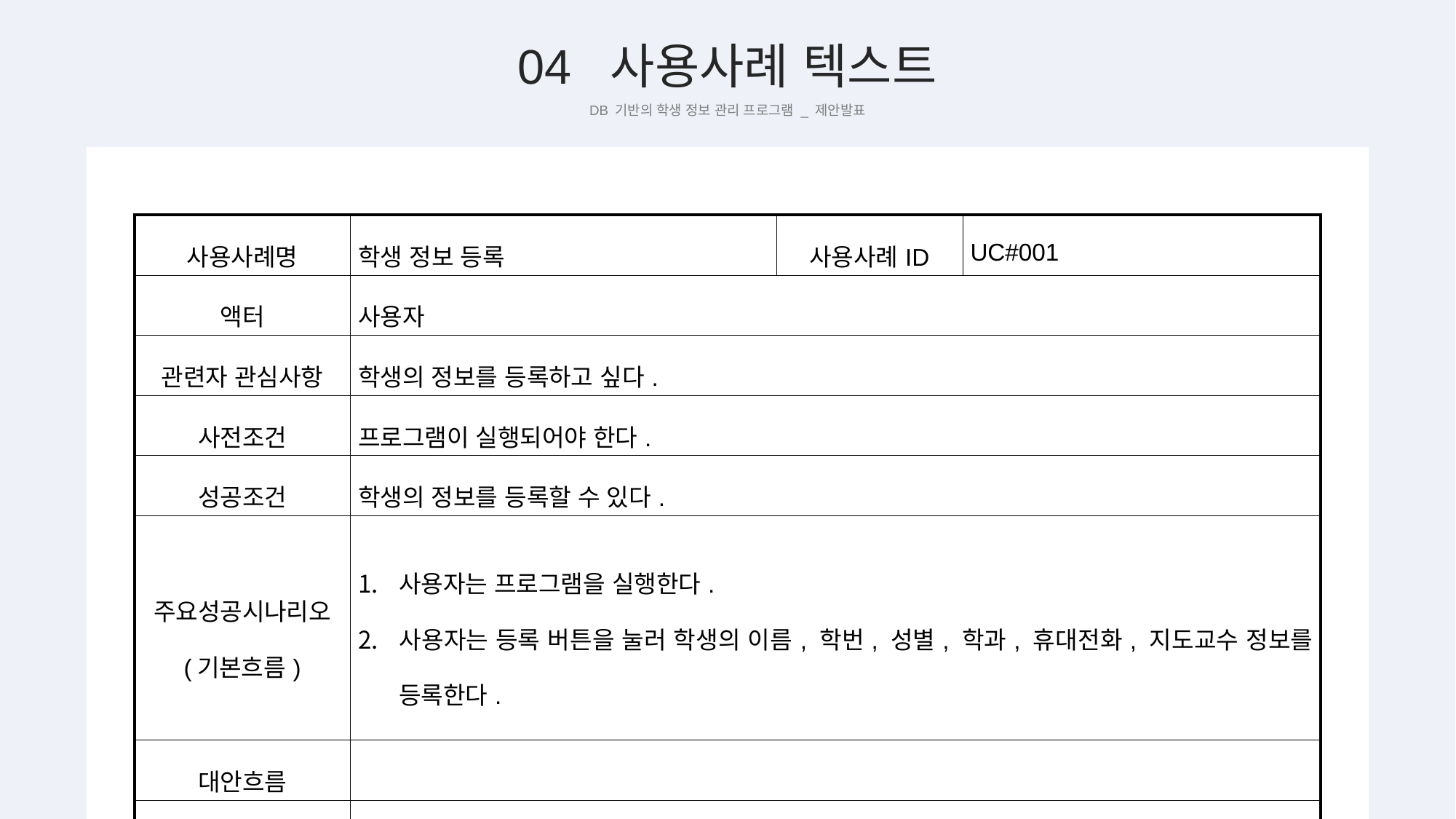

04  사용사례 텍스트
DB 기반의 학생 정보 관리 프로그램 _ 제안발표

| 사용사례명 | 학생 정보 등록 | 사용사례ID | UC#001 |
| --- | --- | --- | --- |
| 액터 | 사용자 |  |  |
| 관련자 관심사항 | 학생의 정보를 등록하고 싶다. |  |  |
| 사전조건 | 프로그램이 실행되어야 한다. |  |  |
| 성공조건 | 학생의 정보를 등록할 수 있다. |  |  |
| 주요성공시나리오 (기본흐름) | 사용자는 프로그램을 실행한다. 사용자는 등록 버튼을 눌러 학생의 이름, 학번, 성별, 학과, 휴대전화, 지도교수 정보를 등록한다. |  |  |
| 대안흐름 |  |  |  |
| 기타 요구사항 |  |  |  |